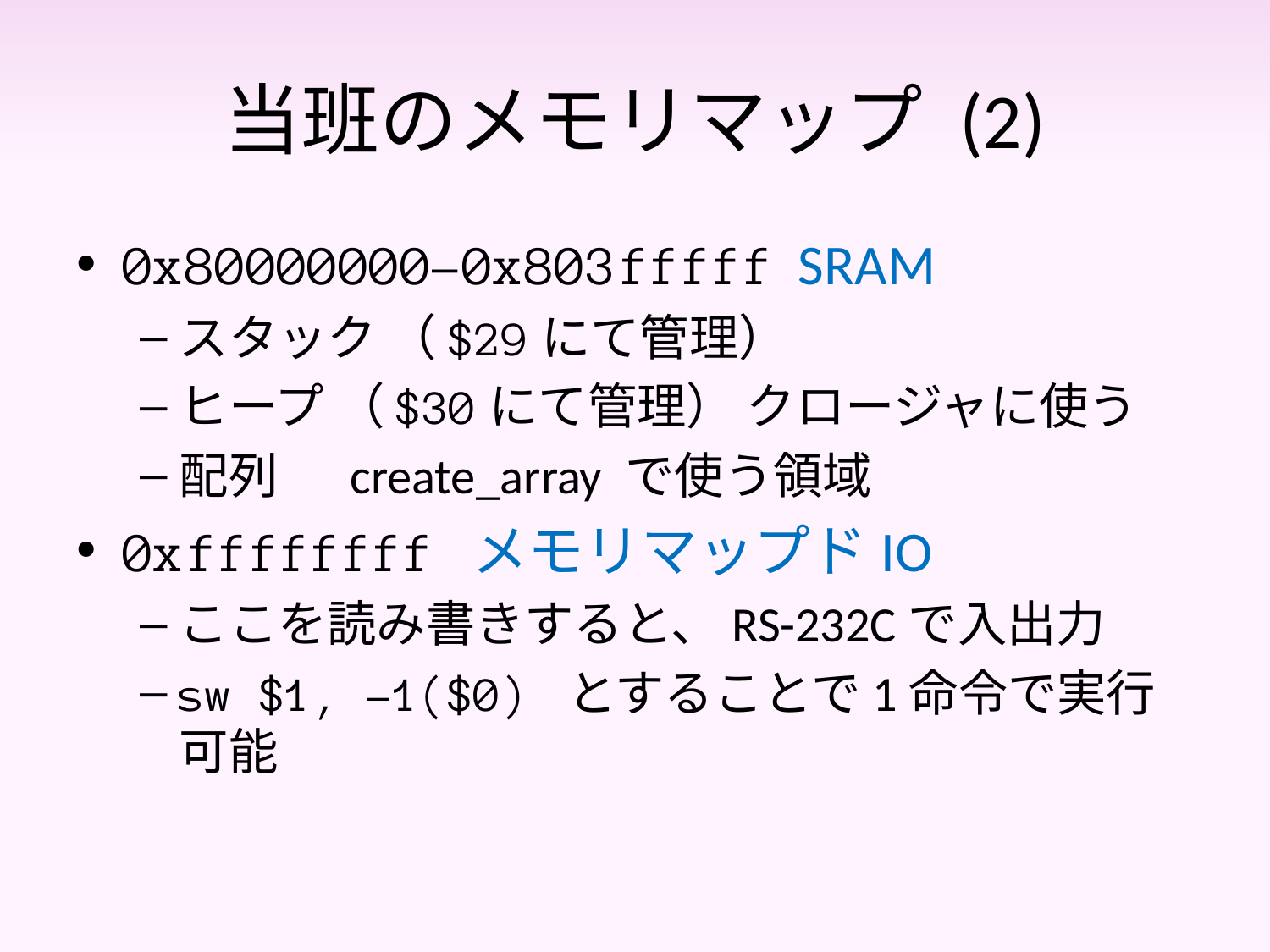

# 当班のメモリマップ (2)
0x80000000-0x803fffff  SRAM
スタック （$29にて管理）
ヒープ （$30にて管理） クロージャに使う
配列 　create_array で使う領域
0xffffffff  メモリマップドIO
ここを読み書きすると、RS-232Cで入出力
sw $1, -1($0) とすることで1命令で実行可能